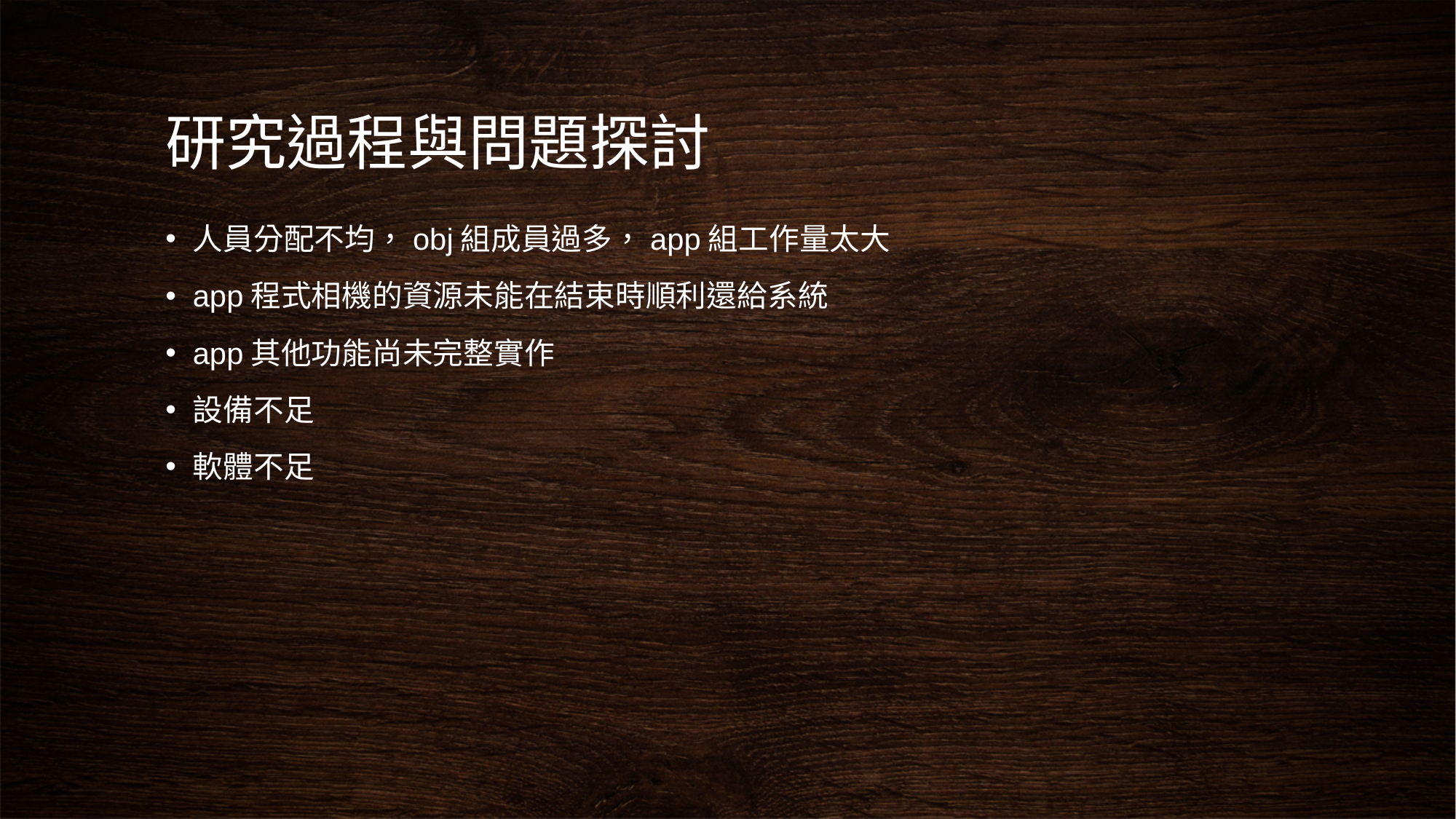

# 研究過程與問題探討
人員分配不均，obj組成員過多，app組工作量太大
app程式相機的資源未能在結束時順利還給系統
app其他功能尚未完整實作
設備不足
軟體不足